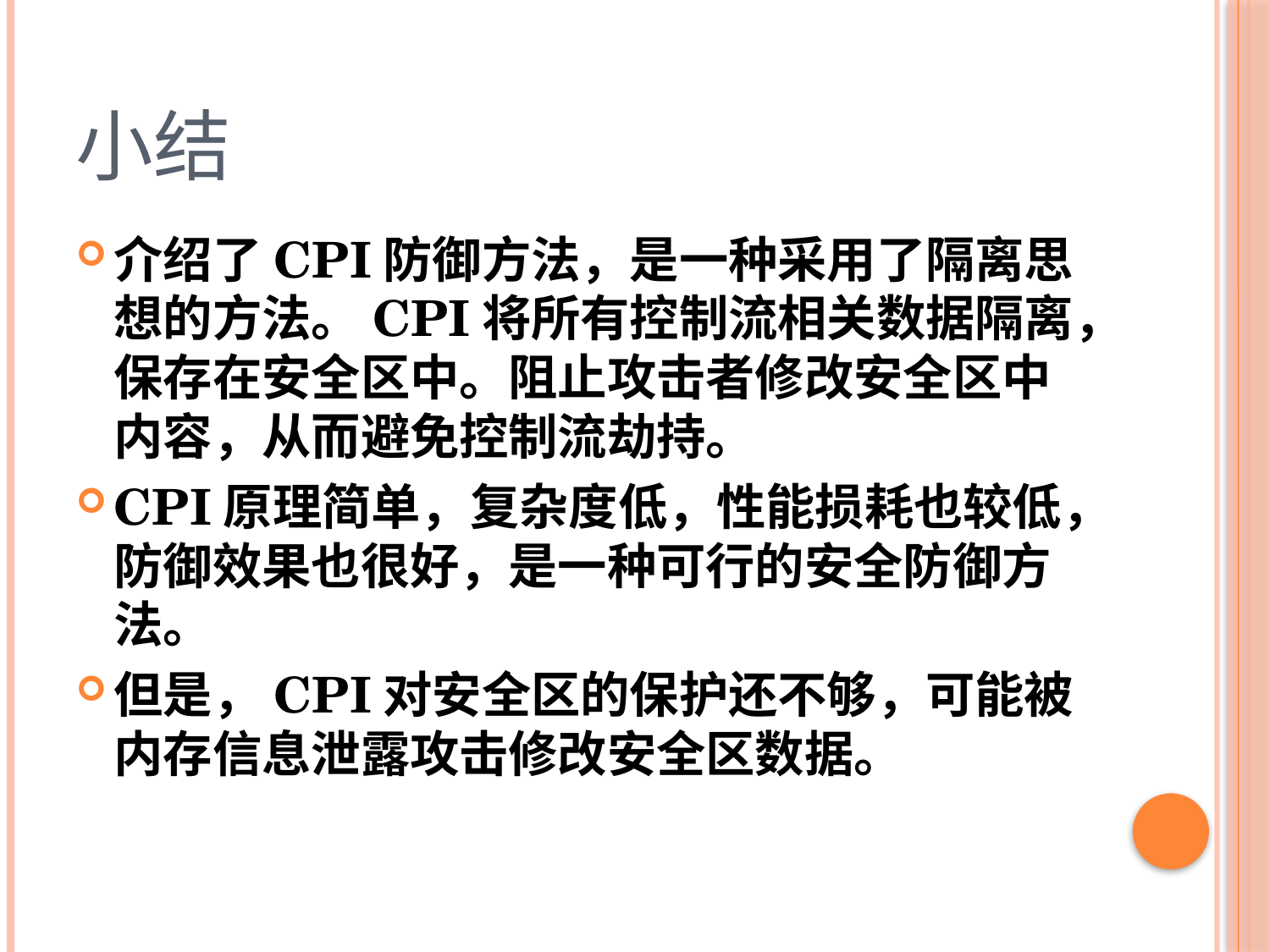

# 小结
介绍了CPI防御方法，是一种采用了隔离思想的方法。CPI将所有控制流相关数据隔离，保存在安全区中。阻止攻击者修改安全区中内容，从而避免控制流劫持。
CPI原理简单，复杂度低，性能损耗也较低，防御效果也很好，是一种可行的安全防御方法。
但是，CPI对安全区的保护还不够，可能被内存信息泄露攻击修改安全区数据。